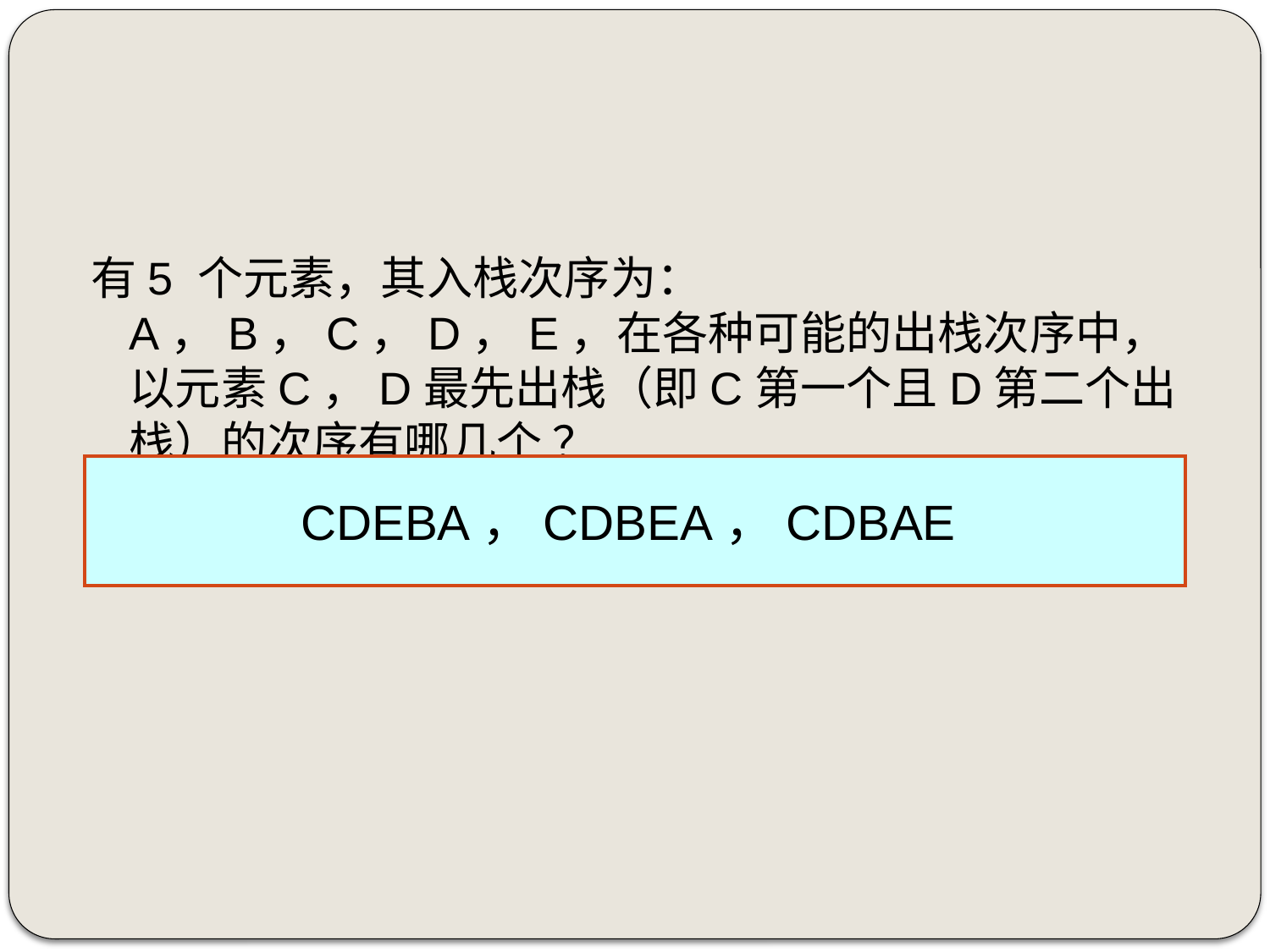

有5 个元素，其入栈次序为：A，B，C，D，E，在各种可能的出栈次序中，以元素C，D最先出栈（即C第一个且D第二个出栈）的次序有哪几个 ？
CDEBA，CDBEA，CDBAE